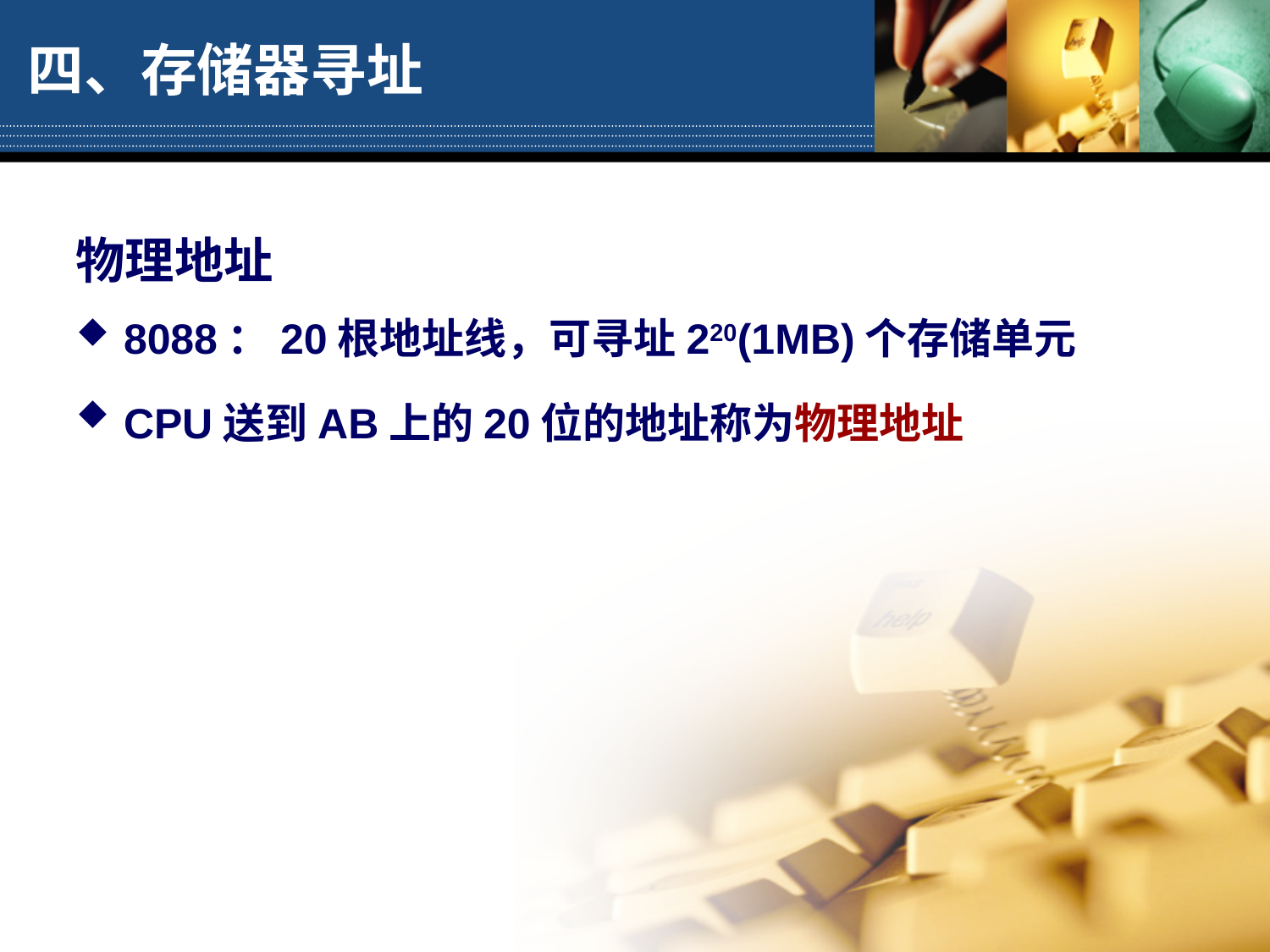

# 四、存储器寻址
物理地址
8088：20根地址线，可寻址220(1MB)个存储单元
CPU送到AB上的20位的地址称为物理地址